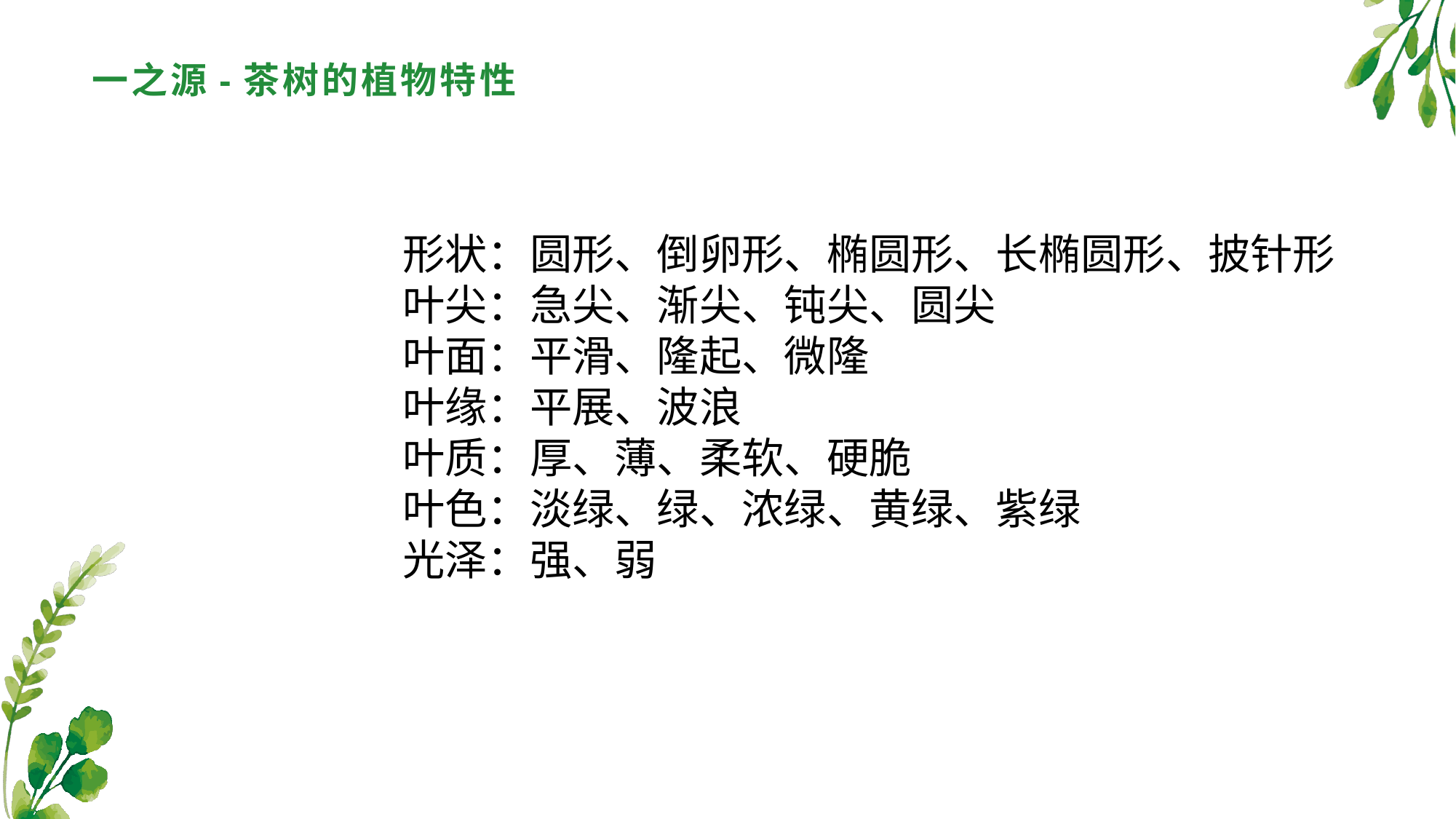

# 一之源-茶树的植物特性
形状：圆形、倒卵形、椭圆形、长椭圆形、披针形
叶尖：急尖、渐尖、钝尖、圆尖
叶面：平滑、隆起、微隆
叶缘：平展、波浪
叶质：厚、薄、柔软、硬脆
叶色：淡绿、绿、浓绿、黄绿、紫绿
光泽：强、弱